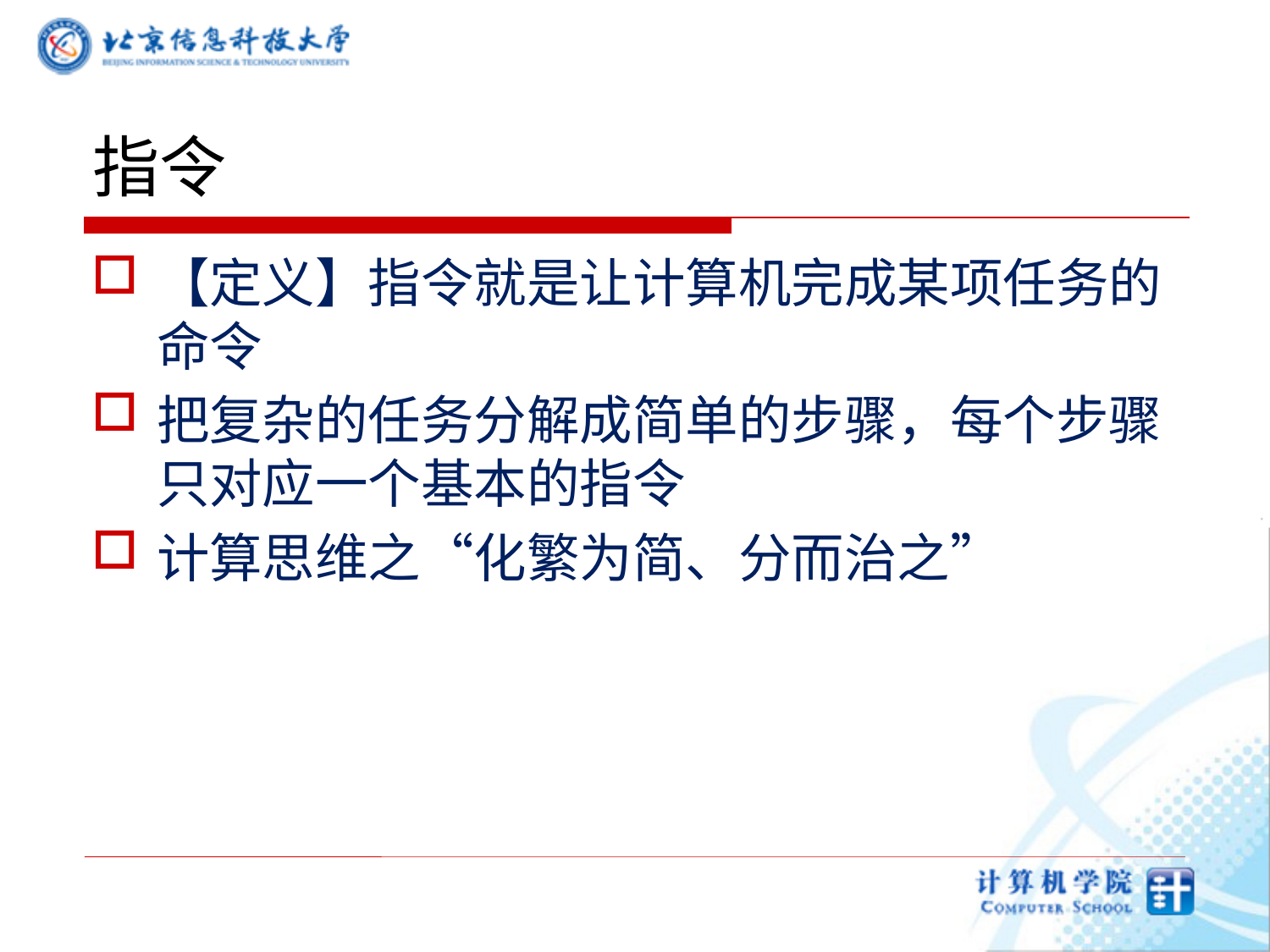

# 指令
【定义】指令就是让计算机完成某项任务的命令
把复杂的任务分解成简单的步骤，每个步骤只对应一个基本的指令
计算思维之“化繁为简、分而治之”